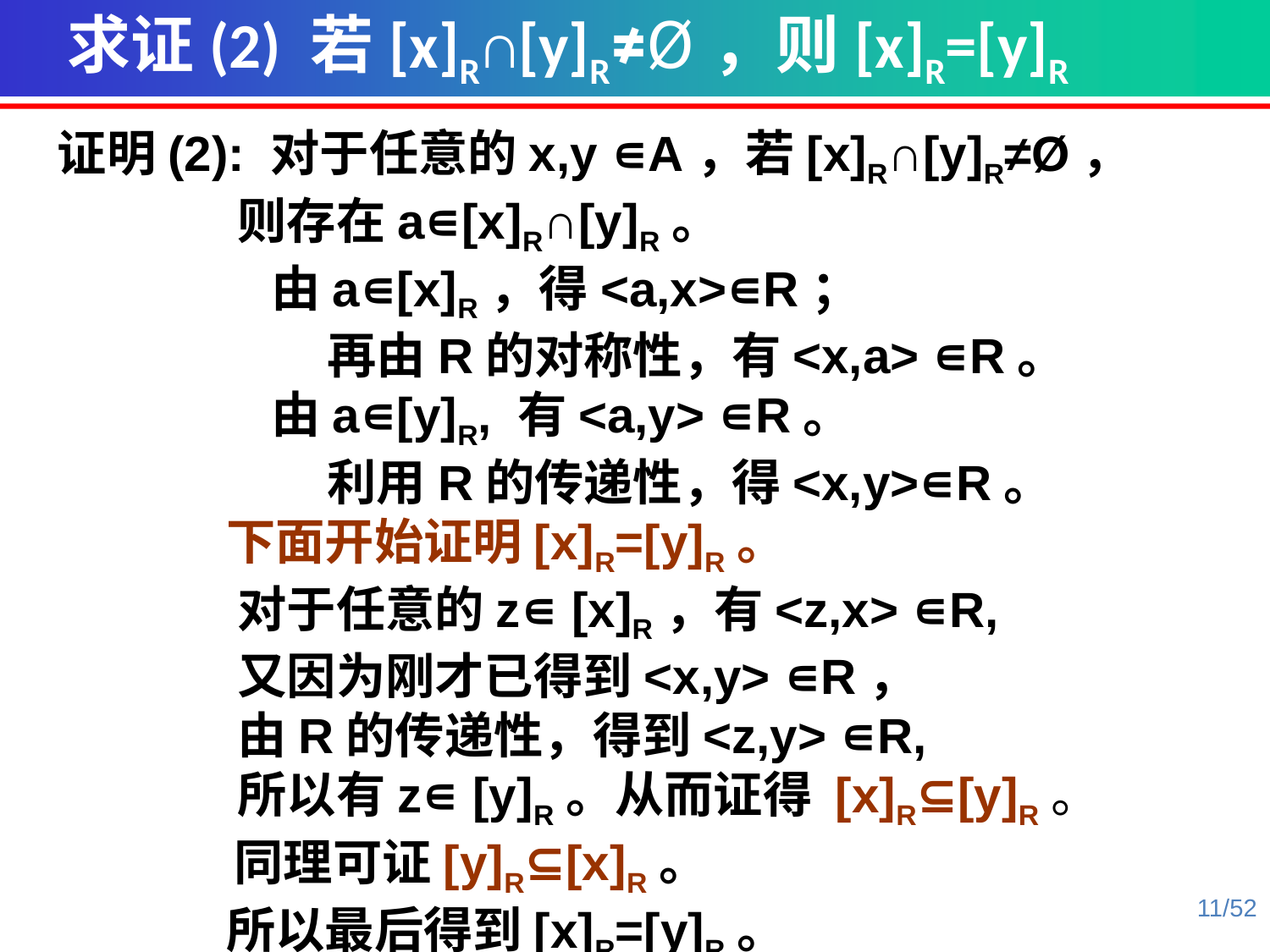

求证(2) 若[x]R∩[y]R≠Ø，则[x]R=[y]R
证明(2): 对于任意的x,y ∊A，若[x]R∩[y]R≠Ø，
               则存在a∊[x]R∩[y]R。
                  由a∊[x]R，得<a,x>∊R；
                       再由R的对称性，有<x,a> ∊R。
                  由a∊[y]R, 有<a,y> ∊R。
                       利用R的传递性，得<x,y>∊R。
              下面开始证明[x]R=[y]R。
               对于任意的z∊ [x]R，有<z,x> ∊R,
               又因为刚才已得到<x,y> ∊R，
               由R的传递性，得到<z,y> ∊R,
               所以有z∊ [y]R。从而证得 [x]R⊆[y]R。
               同理可证[y]R⊆[x]R。
              所以最后得到[x]R=[y]R。
11/52